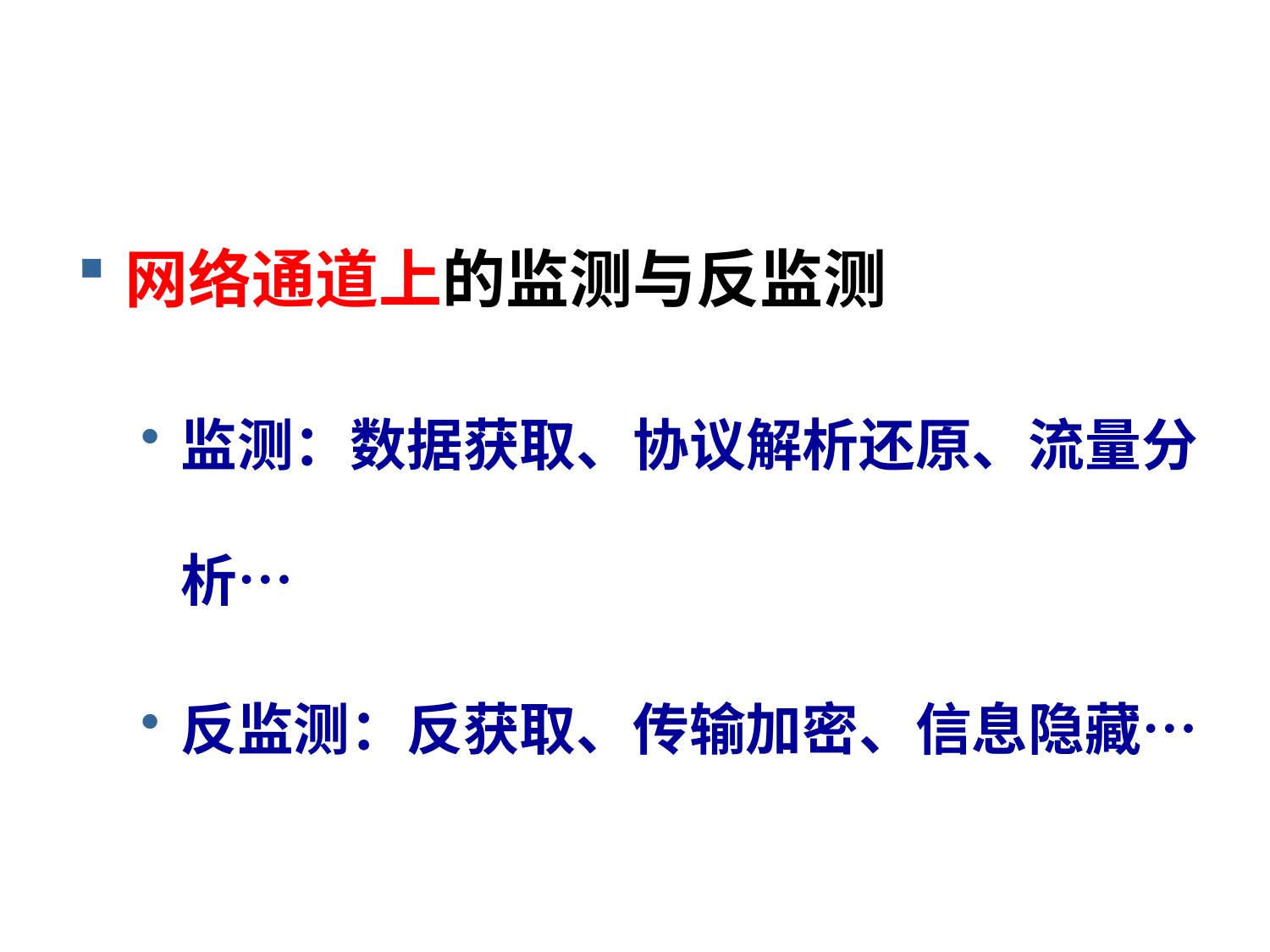

#
网络通道上的监测与反监测
监测：数据获取、协议解析还原、流量分析…
反监测：反获取、传输加密、信息隐藏…